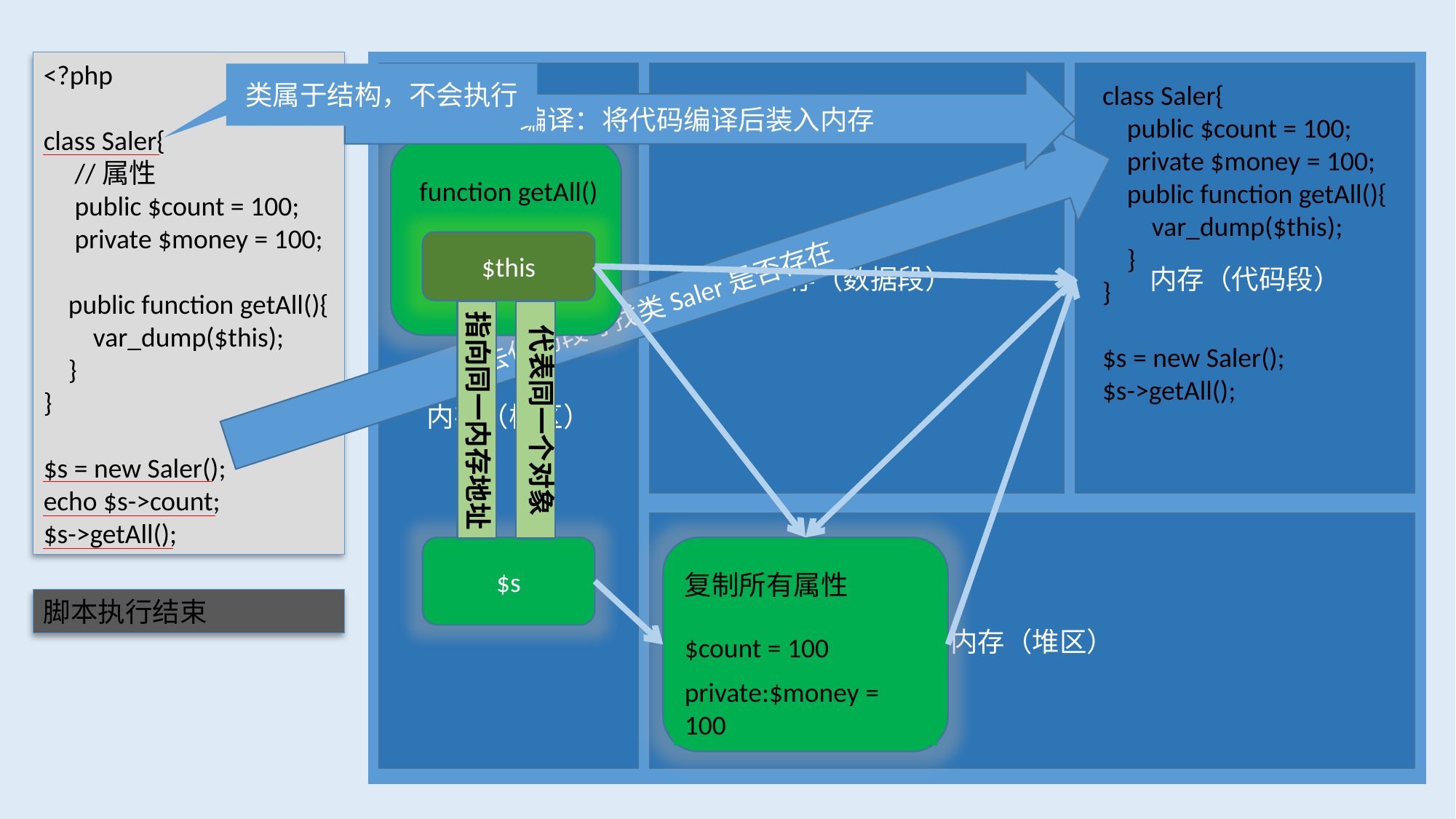

<?php

class Saler{
     //属性
     public $count = 100;
     private $money = 100;

    public function getAll(){
        var_dump($this);
    }
}

$s = new Saler();
echo $s->count;
$s->getAll();

类属于结构，不会执行
内存（栈区）
内存（数据段）
内存（代码段）
编译：将代码编译后装入内存
class Saler{
    public $count = 100;
    private $money = 100;
    public function getAll(){
        var_dump($this);
    }
}

$s = new Saler();
$s->getAll();

function getAll()
$this
去代码段寻找类Saler是否存在
指向同一内存地址
代表同一个对象

内存（堆区）
$s

复制所有属性
脚本执行结束
$count = 100
private:$money = 100